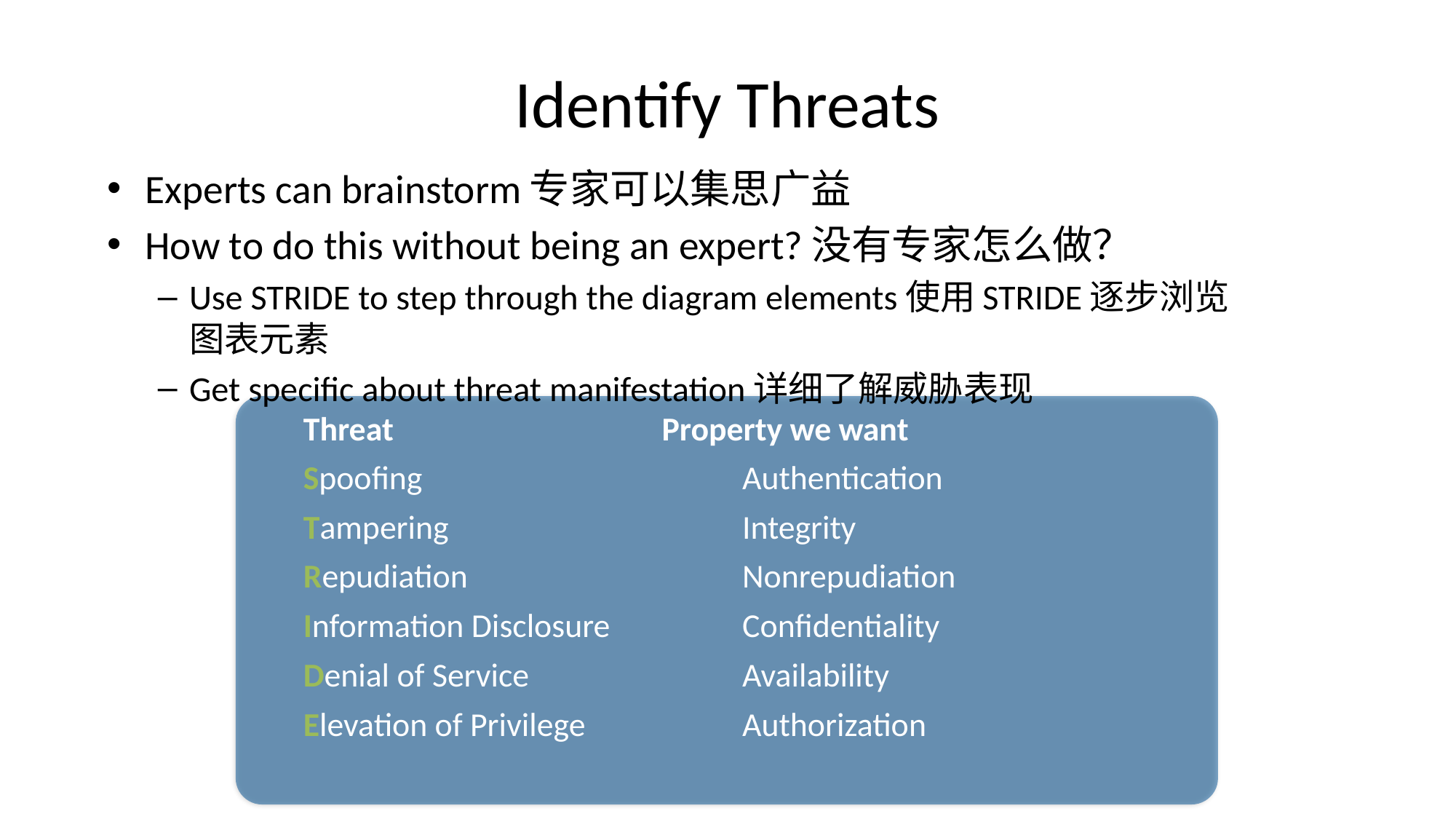

# Identify Threats
Experts can brainstorm专家可以集思广益
How to do this without being an expert?没有专家怎么做？
Use STRIDE to step through the diagram elements使用STRIDE逐步浏览图表元素
Get specific about threat manifestation详细了解威胁表现

| Threat Property we want |  |
| --- | --- |
| Spoofing | Authentication |
| Tampering | Integrity |
| Repudiation | Nonrepudiation |
| Information Disclosure | Confidentiality |
| Denial of Service | Availability |
| Elevation of Privilege | Authorization |